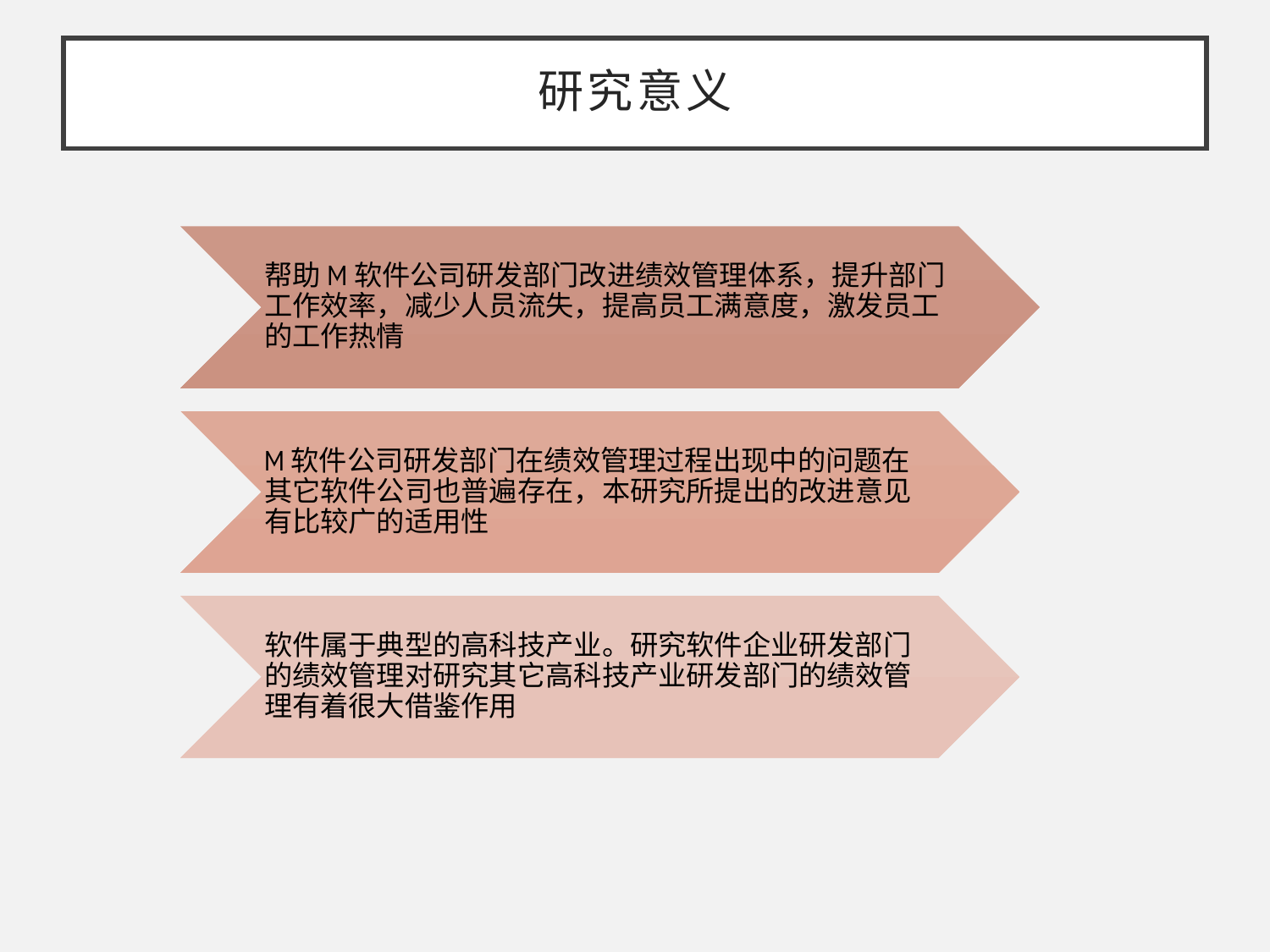

# 研究意义
帮助M软件公司研发部门改进绩效管理体系，提升部门工作效率，减少人员流失，提高员工满意度，激发员工的工作热情
M软件公司研发部门在绩效管理过程出现中的问题在其它软件公司也普遍存在，本研究所提出的改进意见有比较广的适用性
软件属于典型的高科技产业。研究软件企业研发部门的绩效管理对研究其它高科技产业研发部门的绩效管理有着很大借鉴作用